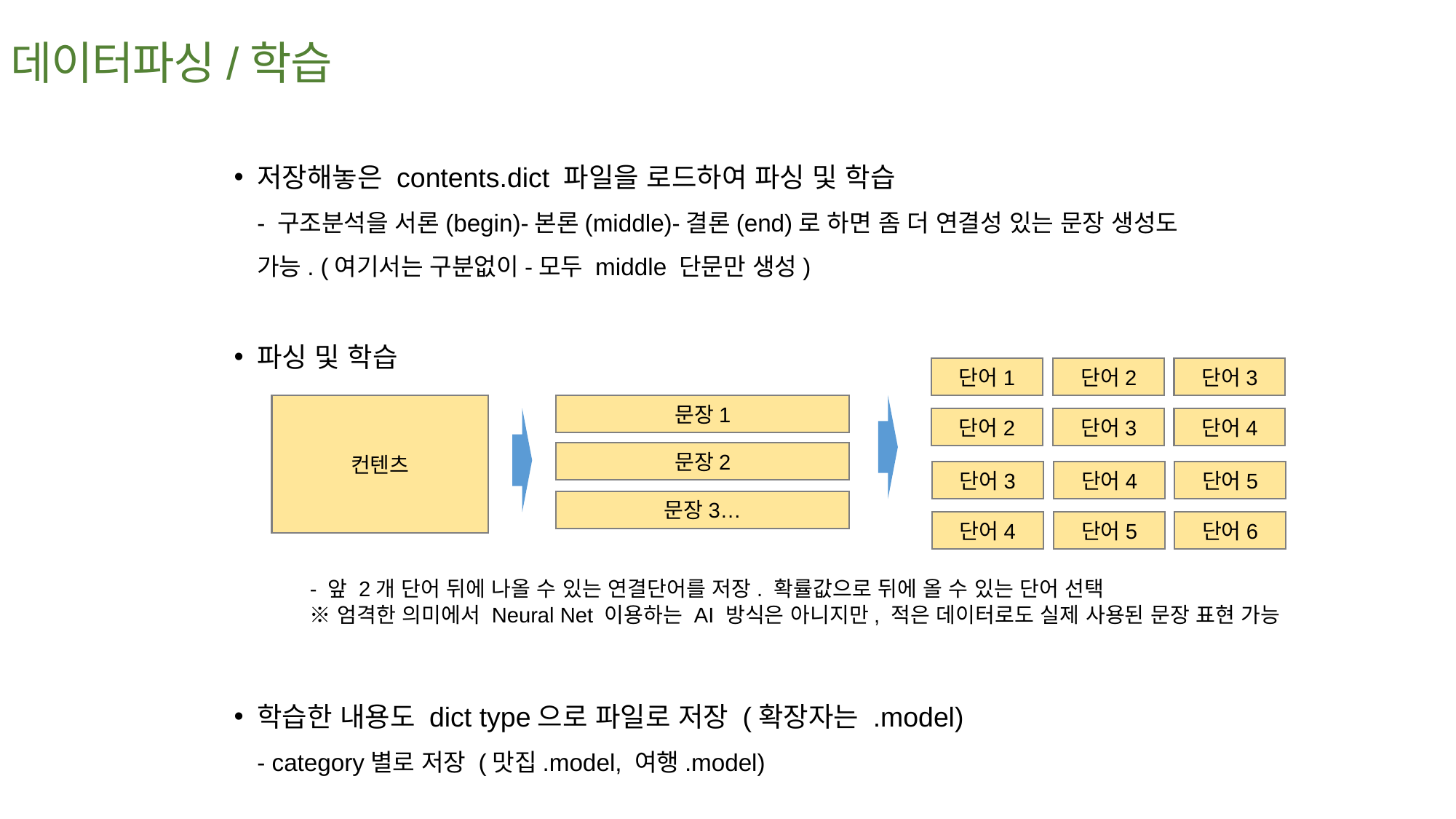

데이터파싱/학습
저장해놓은 contents.dict 파일을 로드하여 파싱 및 학습
- 구조분석을 서론(begin)-본론(middle)-결론(end)로 하면 좀 더 연결성 있는 문장 생성도 가능. (여기서는 구분없이-모두 middle 단문만 생성)

파싱 및 학습

학습한 내용도 dict type으로 파일로 저장 (확장자는 .model)
- category별로 저장 (맛집.model, 여행.model)
단어1
단어2
단어3
컨텐츠

문장1

단어2
단어3
단어4
문장2
단어3
단어4
단어5
문장3…
단어4
단어5
단어6
- 앞 2개 단어 뒤에 나올 수 있는 연결단어를 저장. 확률값으로 뒤에 올 수 있는 단어 선택
※ 엄격한 의미에서 Neural Net 이용하는 AI 방식은 아니지만, 적은 데이터로도 실제 사용된 문장 표현 가능